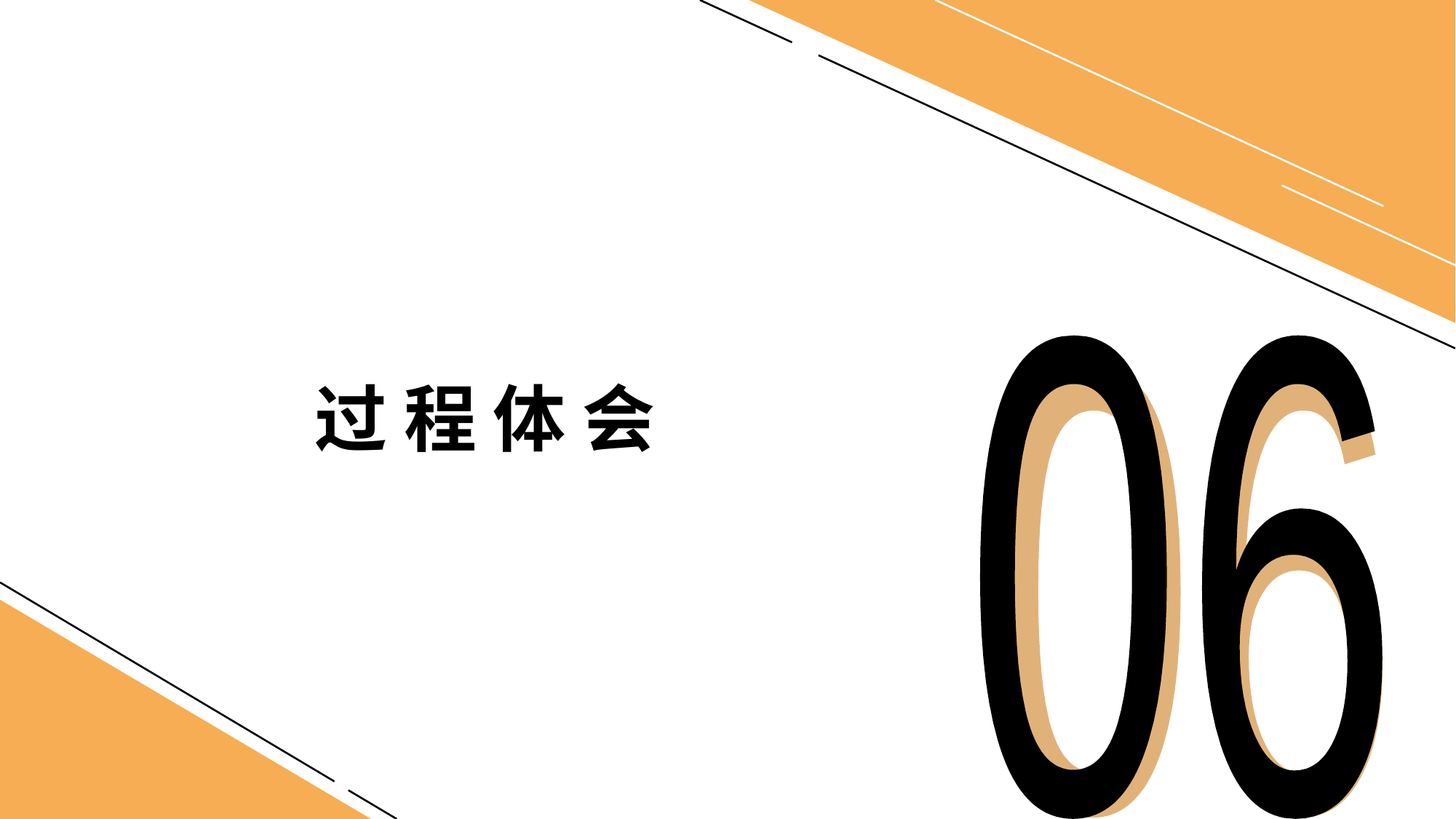

# 过 程 体 会
06
06